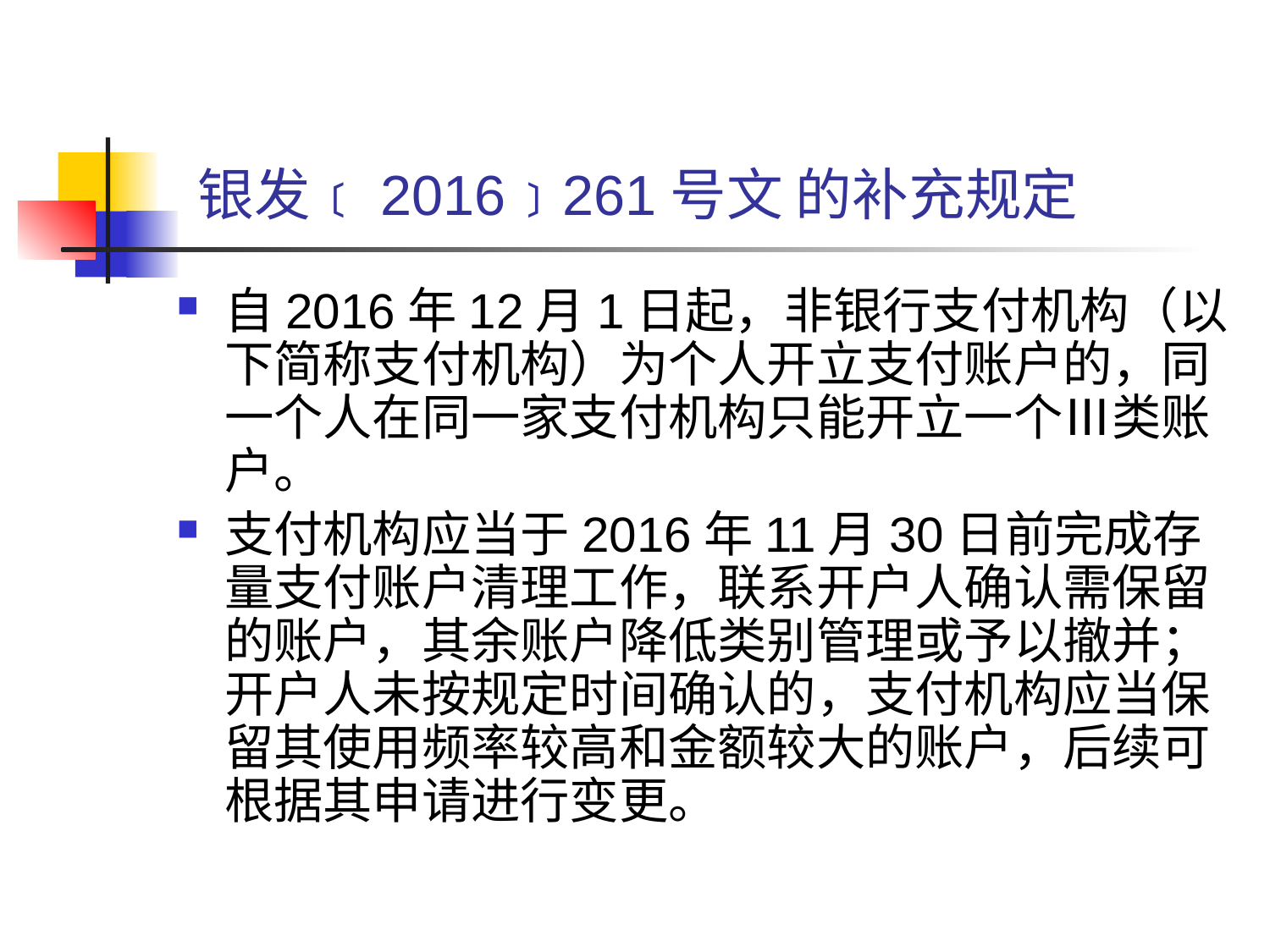

# 银发﹝2016﹞261号文 的补充规定
自2016年12月1日起，非银行支付机构（以下简称支付机构）为个人开立支付账户的，同一个人在同一家支付机构只能开立一个Ⅲ类账户。
支付机构应当于2016年11月30日前完成存量支付账户清理工作，联系开户人确认需保留的账户，其余账户降低类别管理或予以撤并；开户人未按规定时间确认的，支付机构应当保留其使用频率较高和金额较大的账户，后续可根据其申请进行变更。